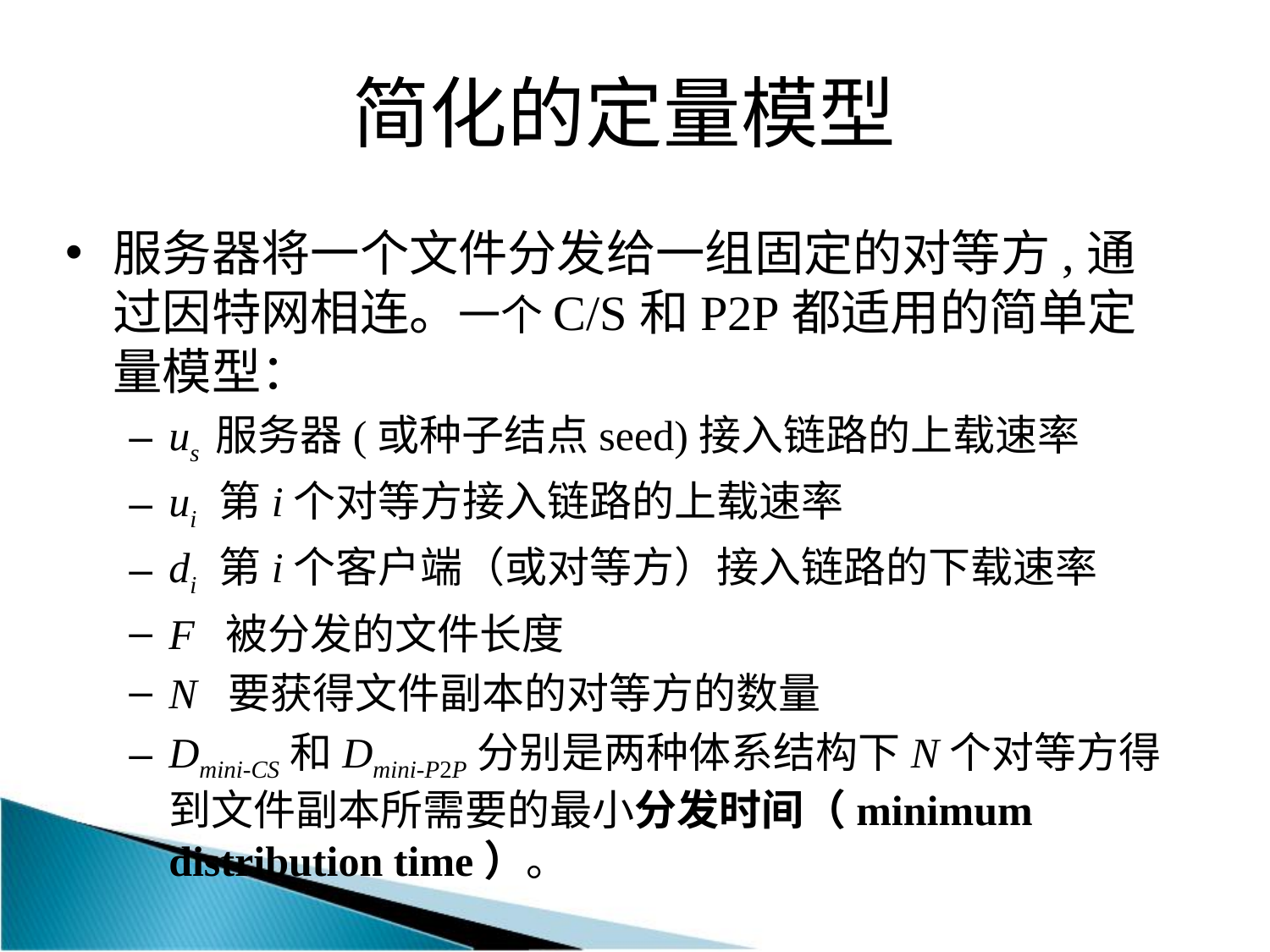

# 简化的定量模型
服务器将一个文件分发给一组固定的对等方,通过因特网相连。一个C/S和P2P都适用的简单定量模型：
us 服务器(或种子结点seed)接入链路的上载速率
ui  第i个对等方接入链路的上载速率
di  第i个客户端（或对等方）接入链路的下载速率
F  被分发的文件长度
N  要获得文件副本的对等方的数量
Dmini-CS和Dmini-P2P分别是两种体系结构下N个对等方得到文件副本所需要的最小分发时间（minimum distribution time）。